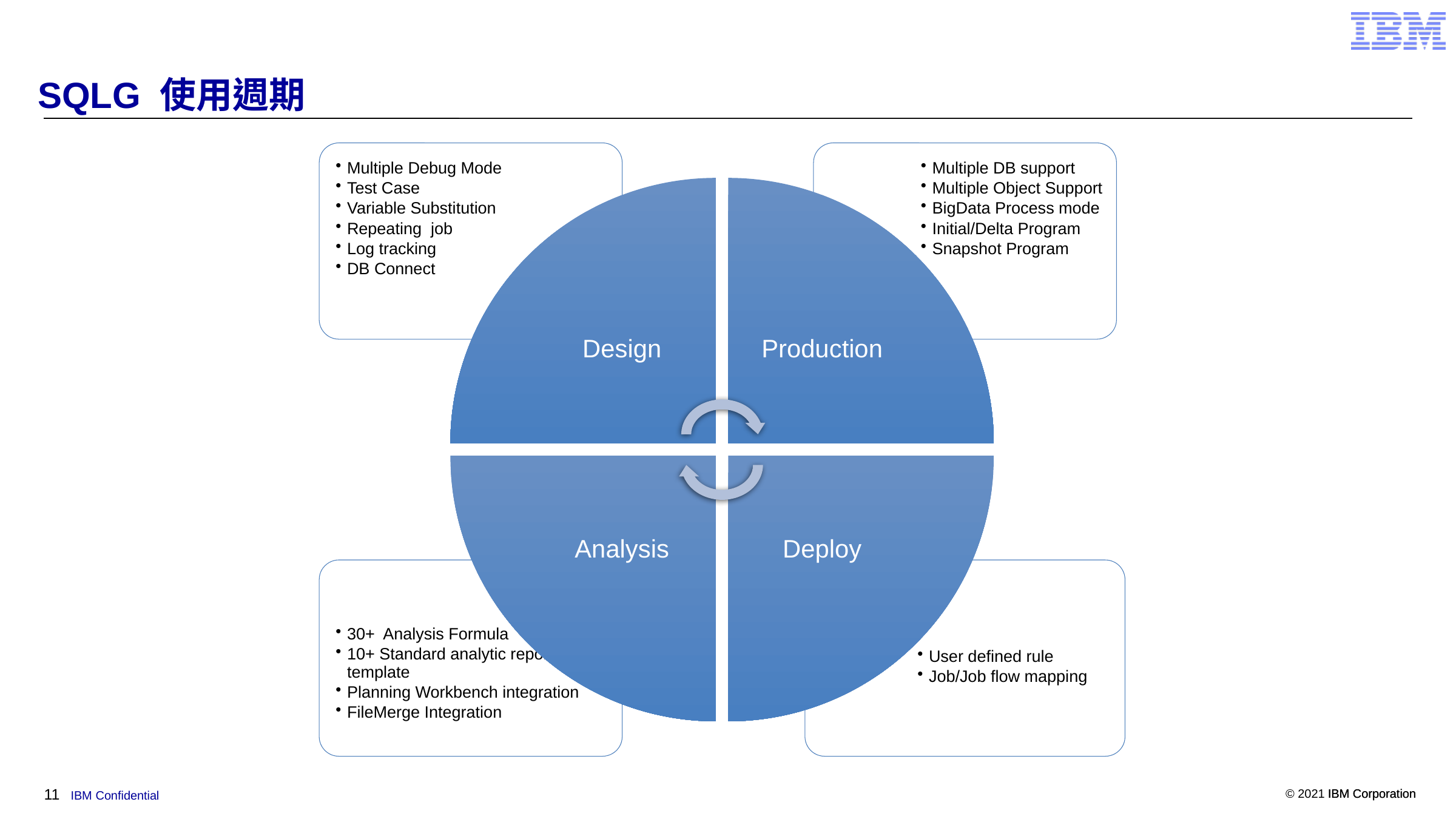

# SQLG 使用週期

User defined rule
Job/Job flow mapping
30+  Analysis Formula
10+ Standard analytic report template
Planning Workbench integration
FileMerge Integration
Multiple DB support
Multiple Object Support
BigData Process mode
Initial/Delta Program
Snapshot Program
Multiple Debug Mode
Test Case
Variable Substitution
Repeating  job
Log tracking
DB Connect
Design
Production
Deploy
Analysis